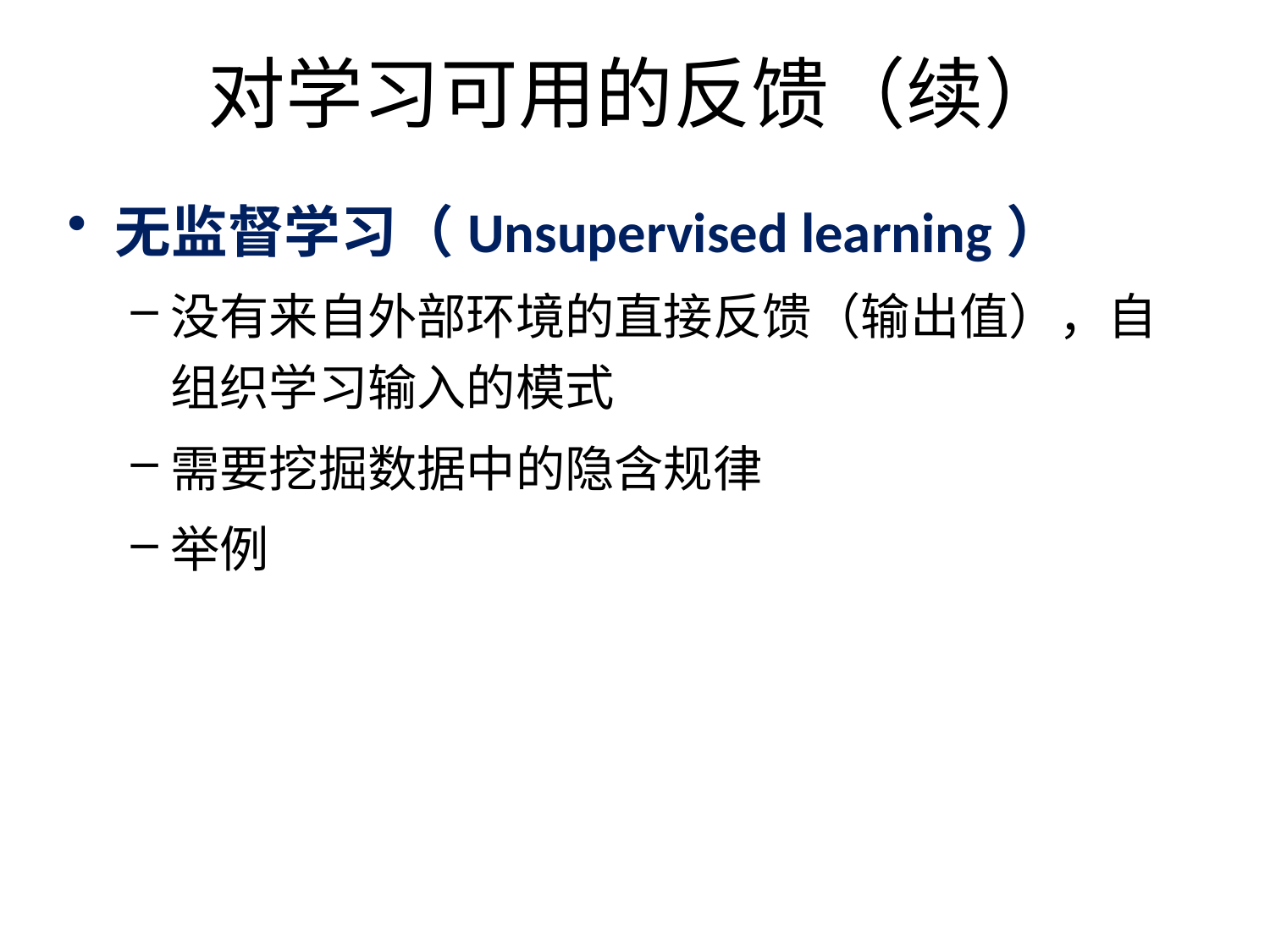

对学习可用的反馈（续）
无监督学习（Unsupervised learning）
没有来自外部环境的直接反馈（输出值），自组织学习输入的模式
需要挖掘数据中的隐含规律
举例